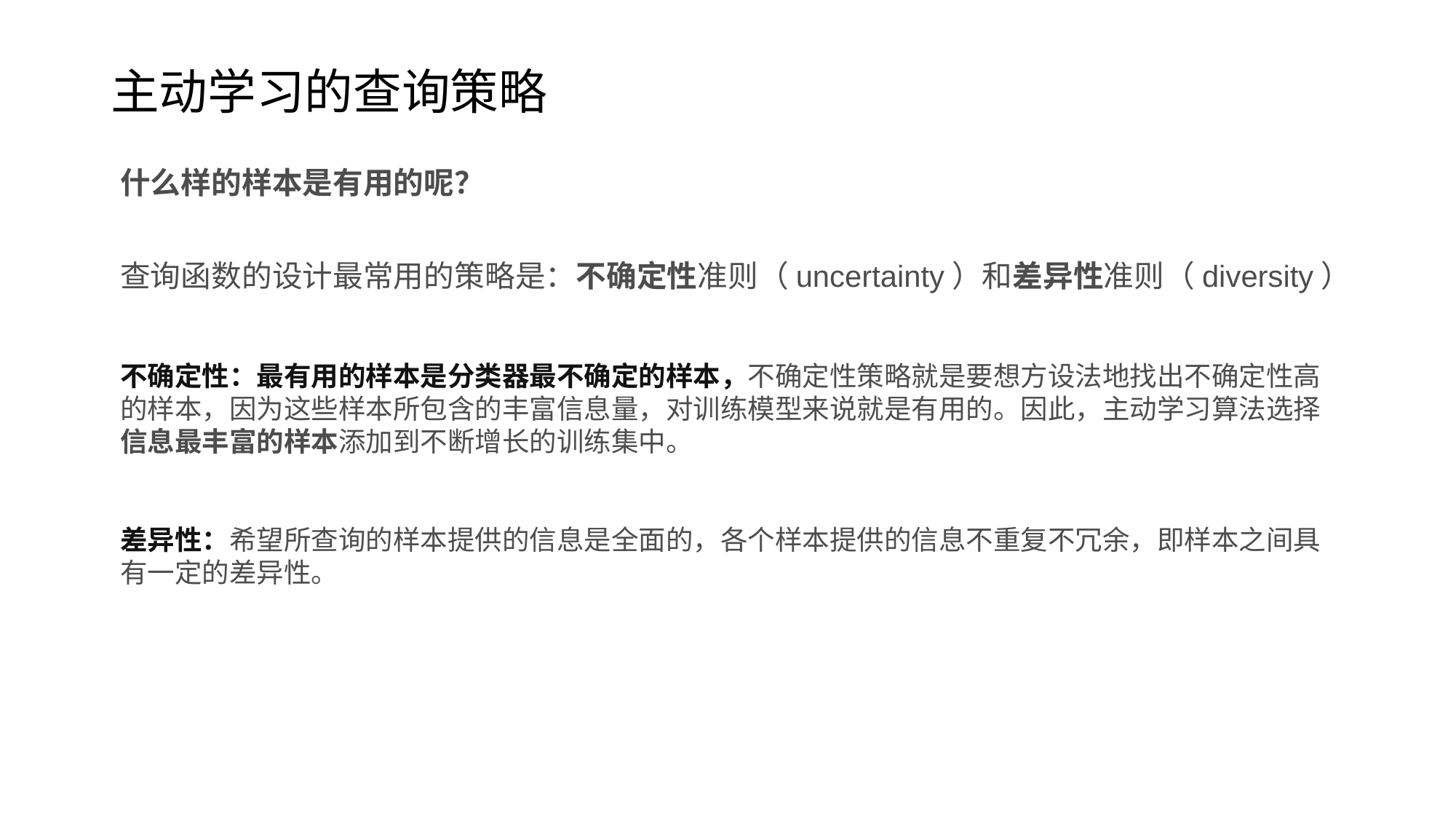

主动学习的查询策略
什么样的样本是有用的呢？
查询函数的设计最常用的策略是：不确定性准则（uncertainty）和差异性准则（diversity）
不确定性：最有用的样本是分类器最不确定的样本，不确定性策略就是要想方设法地找出不确定性高的样本，因为这些样本所包含的丰富信息量，对训练模型来说就是有用的。因此，主动学习算法选择信息最丰富的样本添加到不断增长的训练集中。

差异性：希望所查询的样本提供的信息是全面的，各个样本提供的信息不重复不冗余，即样本之间具有一定的差异性。